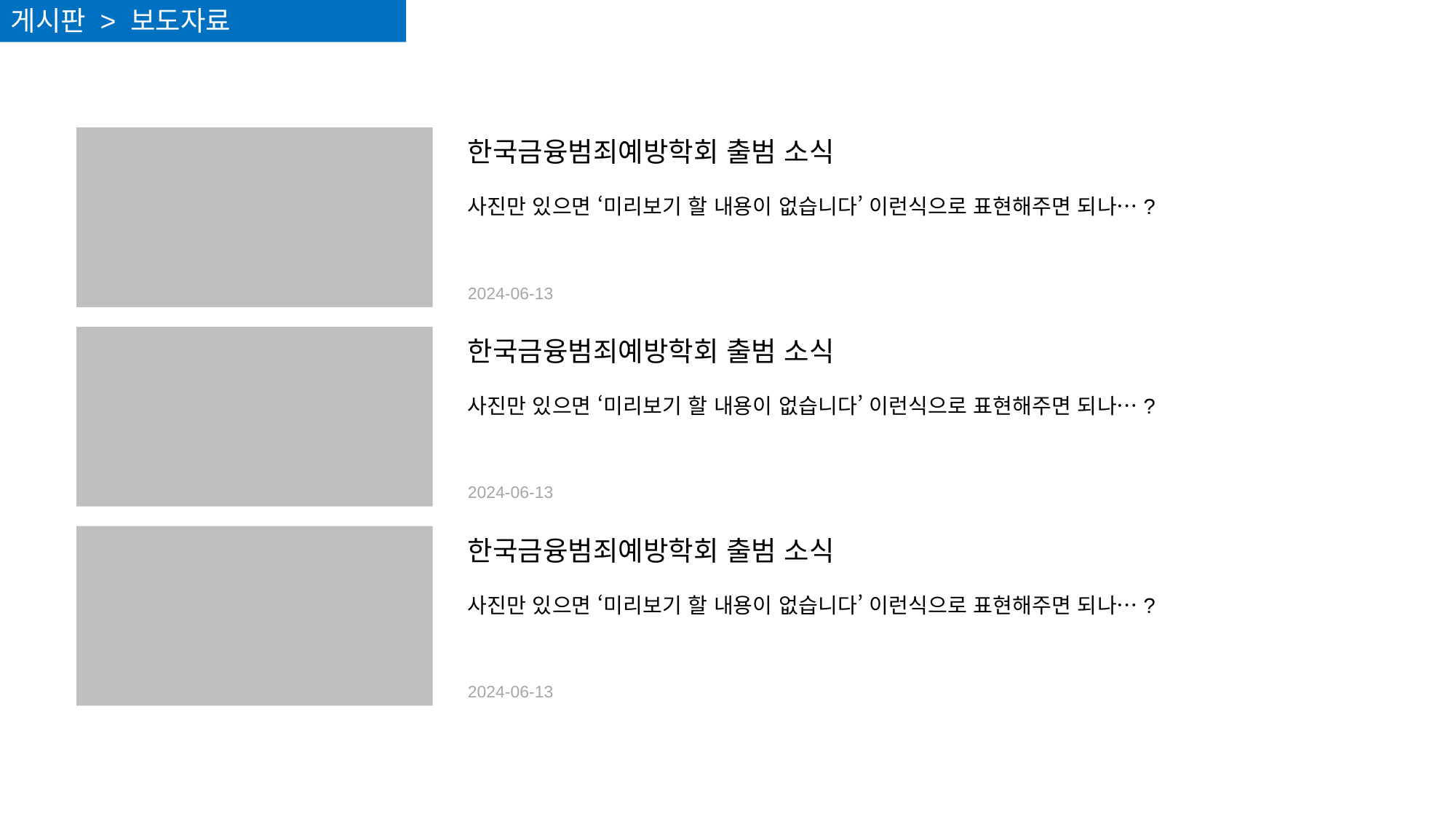

게시판 > 보도자료

한국금융범죄예방학회 출범 소식
사진만 있으면 ‘미리보기 할 내용이 없습니다’ 이런식으로 표현해주면 되나…?
2024-06-13

한국금융범죄예방학회 출범 소식
사진만 있으면 ‘미리보기 할 내용이 없습니다’ 이런식으로 표현해주면 되나…?
2024-06-13

한국금융범죄예방학회 출범 소식
사진만 있으면 ‘미리보기 할 내용이 없습니다’ 이런식으로 표현해주면 되나…?
2024-06-13